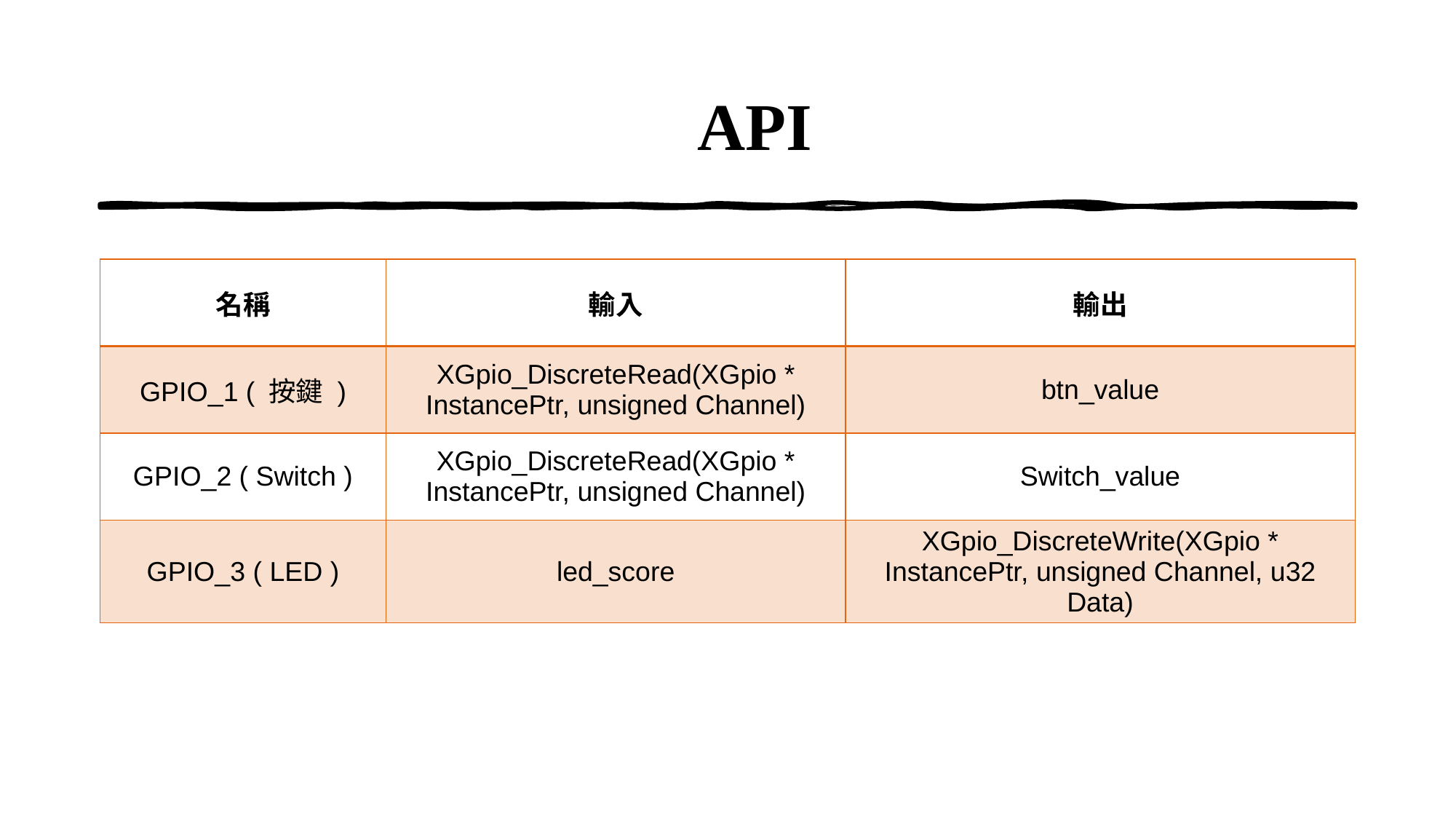

# API
| 名稱 | 輸入 | 輸出 |
| --- | --- | --- |
| GPIO\_1 ( 按鍵 ) | XGpio\_DiscreteRead(XGpio \* InstancePtr, unsigned Channel) | btn\_value |
| GPIO\_2 ( Switch ) | XGpio\_DiscreteRead(XGpio \* InstancePtr, unsigned Channel) | Switch\_value |
| GPIO\_3 ( LED ) | led\_score | XGpio\_DiscreteWrite(XGpio \* InstancePtr, unsigned Channel, u32 Data) |